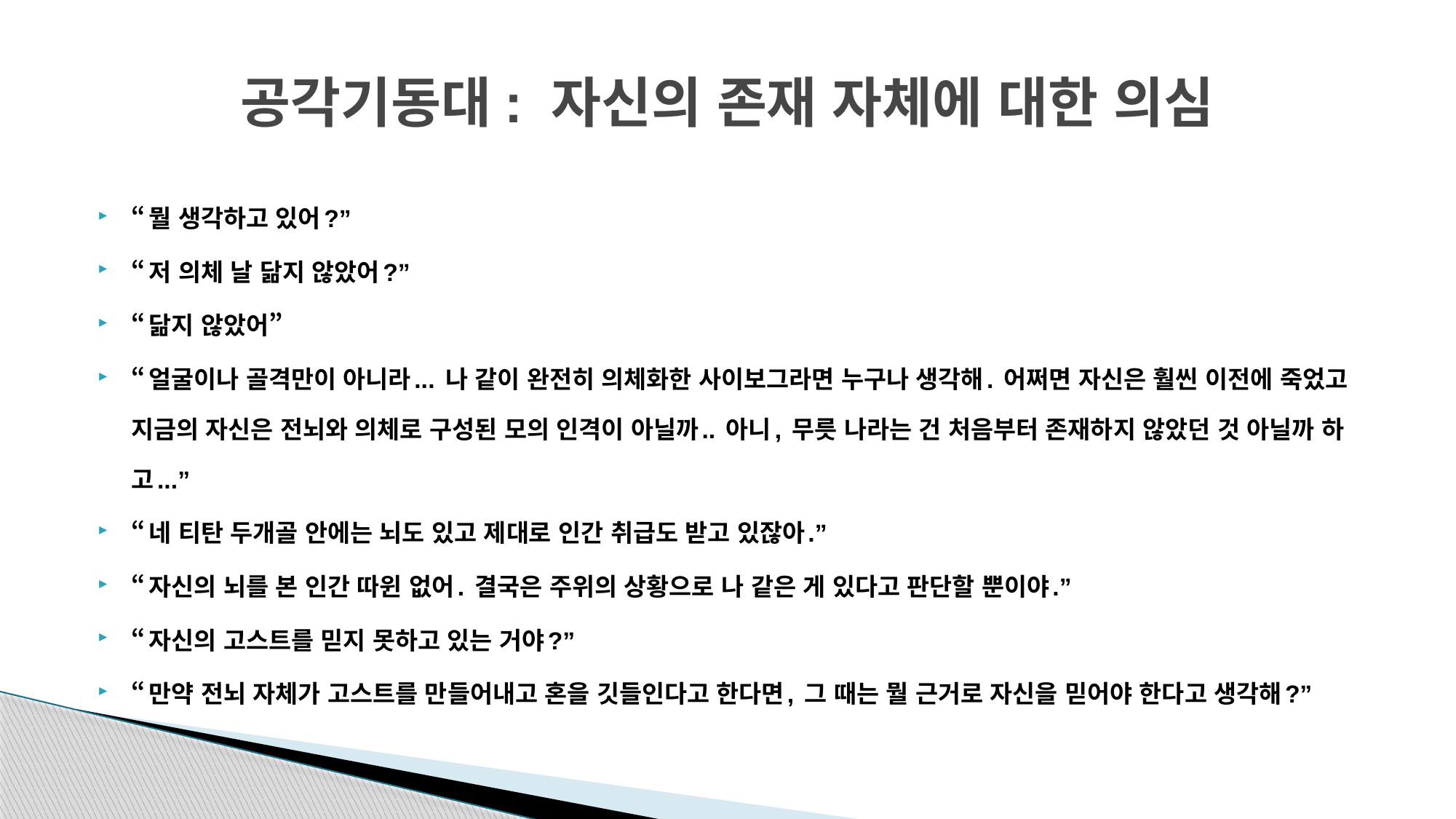

# 공각기동대: 자신의 존재 자체에 대한 의심
“뭘 생각하고 있어?”
“저 의체 날 닮지 않았어?”
“닮지 않았어”
“얼굴이나 골격만이 아니라... 나 같이 완전히 의체화한 사이보그라면 누구나 생각해. 어쩌면 자신은 훨씬 이전에 죽었고 지금의 자신은 전뇌와 의체로 구성된 모의 인격이 아닐까.. 아니, 무릇 나라는 건 처음부터 존재하지 않았던 것 아닐까 하고...”
“네 티탄 두개골 안에는 뇌도 있고 제대로 인간 취급도 받고 있잖아.”
“자신의 뇌를 본 인간 따윈 없어. 결국은 주위의 상황으로 나 같은 게 있다고 판단할 뿐이야.”
“자신의 고스트를 믿지 못하고 있는 거야?”
“만약 전뇌 자체가 고스트를 만들어내고 혼을 깃들인다고 한다면, 그 때는 뭘 근거로 자신을 믿어야 한다고 생각해?”